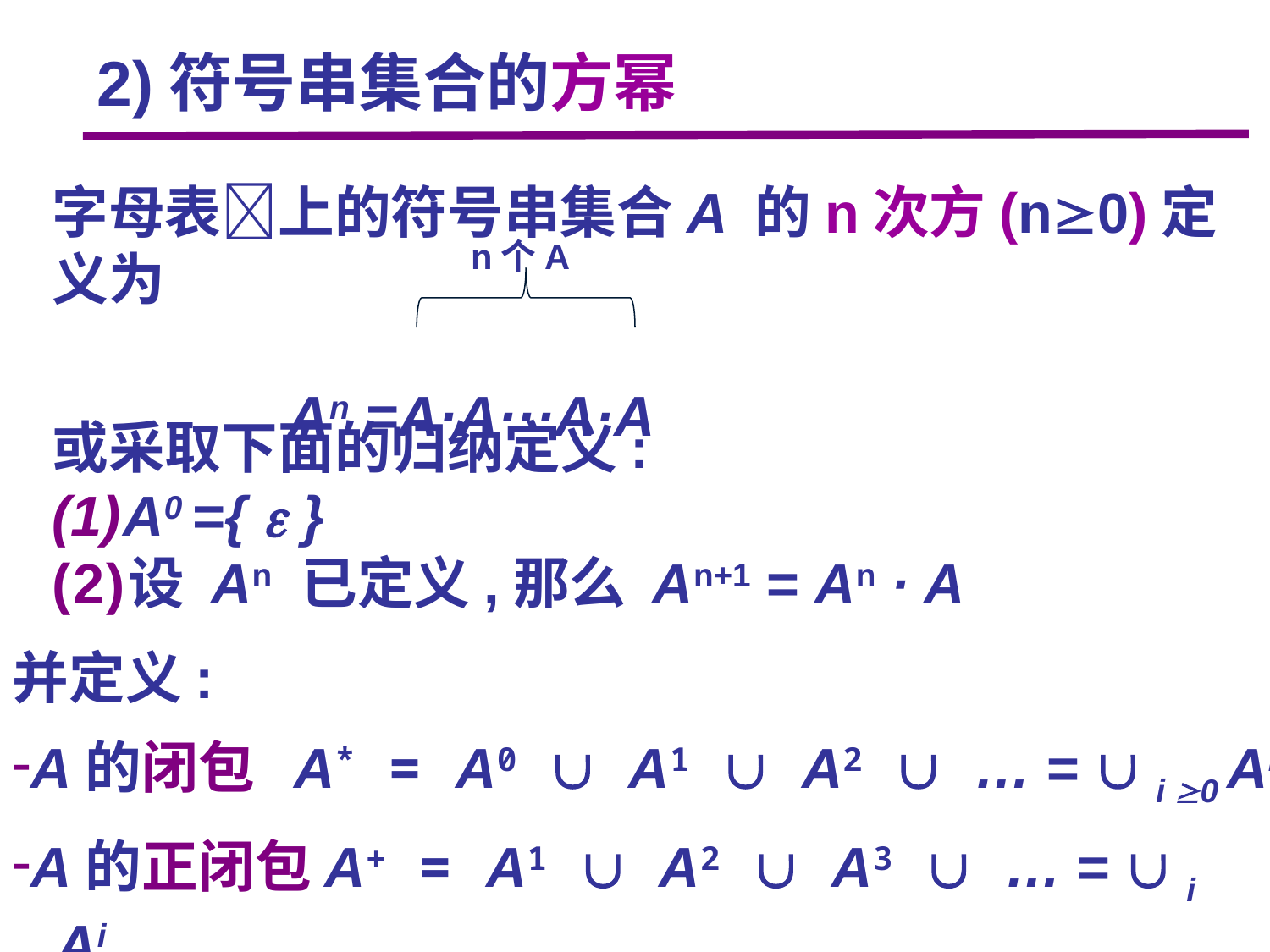

2)符号串集合的方幂
字母表Σ上的符号串集合A 的n次方(n≥0)定义为

	       An =A·A···A·A

n个A
或采取下面的归纳定义:
A0 ={ ε }
设 An 已定义,那么 An+1 = An · A
并定义:

A的闭包  A* = A0 ∪ A1 ∪ A2 ∪ … = ∪ i ≥0 Ai

A的正闭包A+ = A1 ∪ A2 ∪ A3 ∪ … = ∪ i ≥1Ai